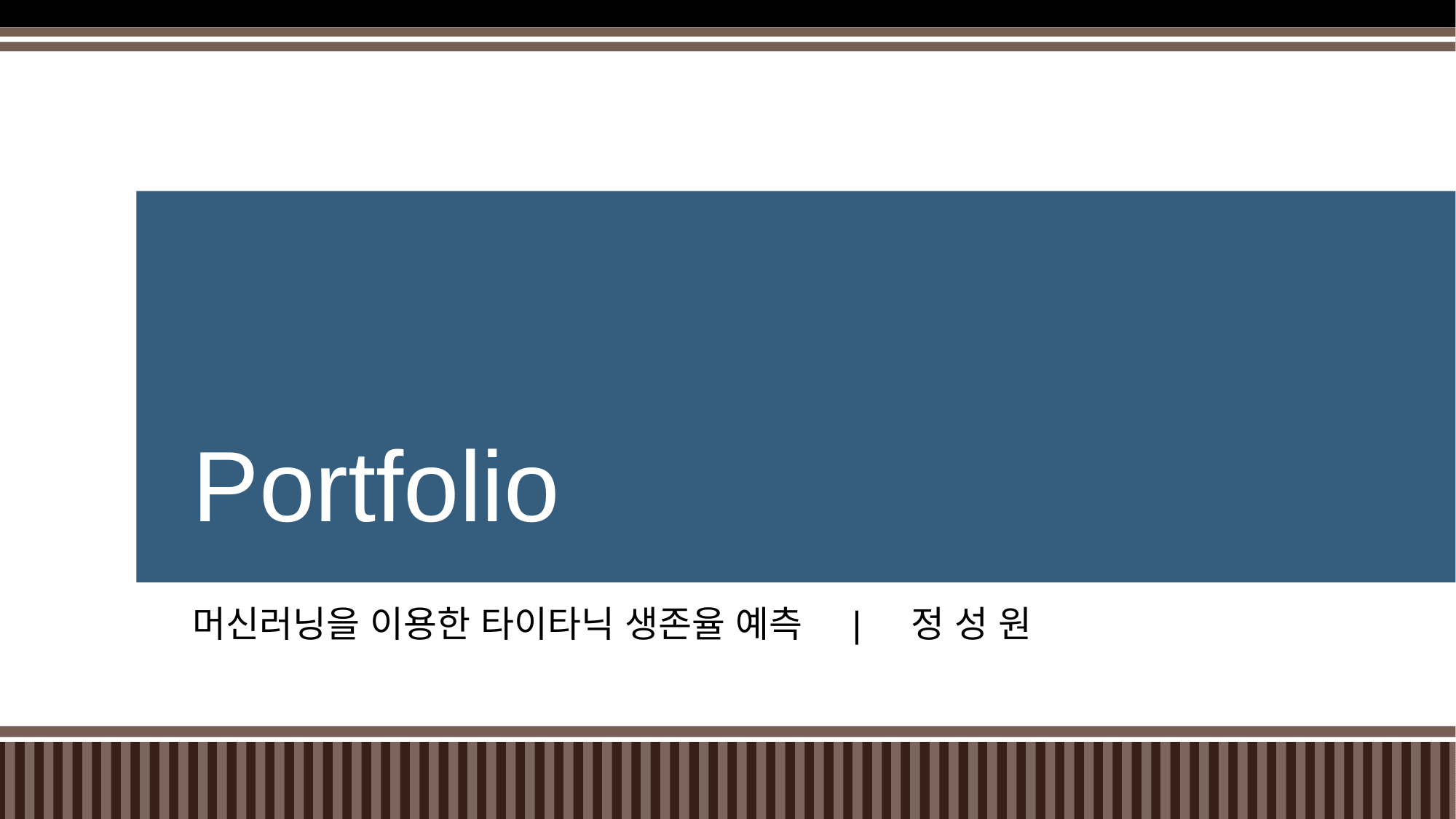

# Portfolio
머신러닝을 이용한 타이타닉 생존율 예측    |    정 성 원